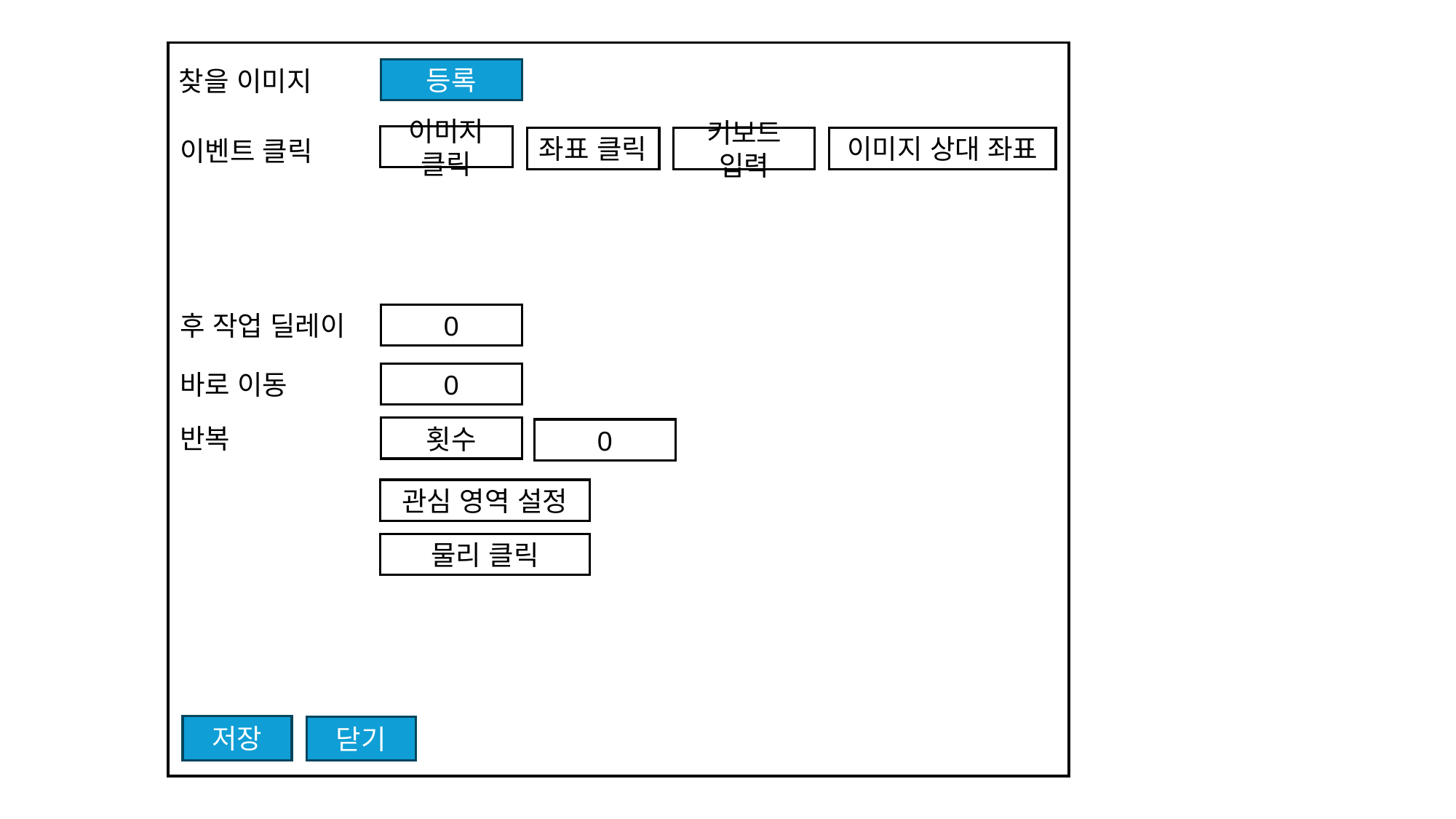

찾을 이미지
등록
이미지 클릭
좌표 클릭
키보드 입력
이미지 상대 좌표
이벤트 클릭
후 작업 딜레이
0
바로 이동
0
반복
횟수
0
관심 영역 설정
물리 클릭
저장
닫기